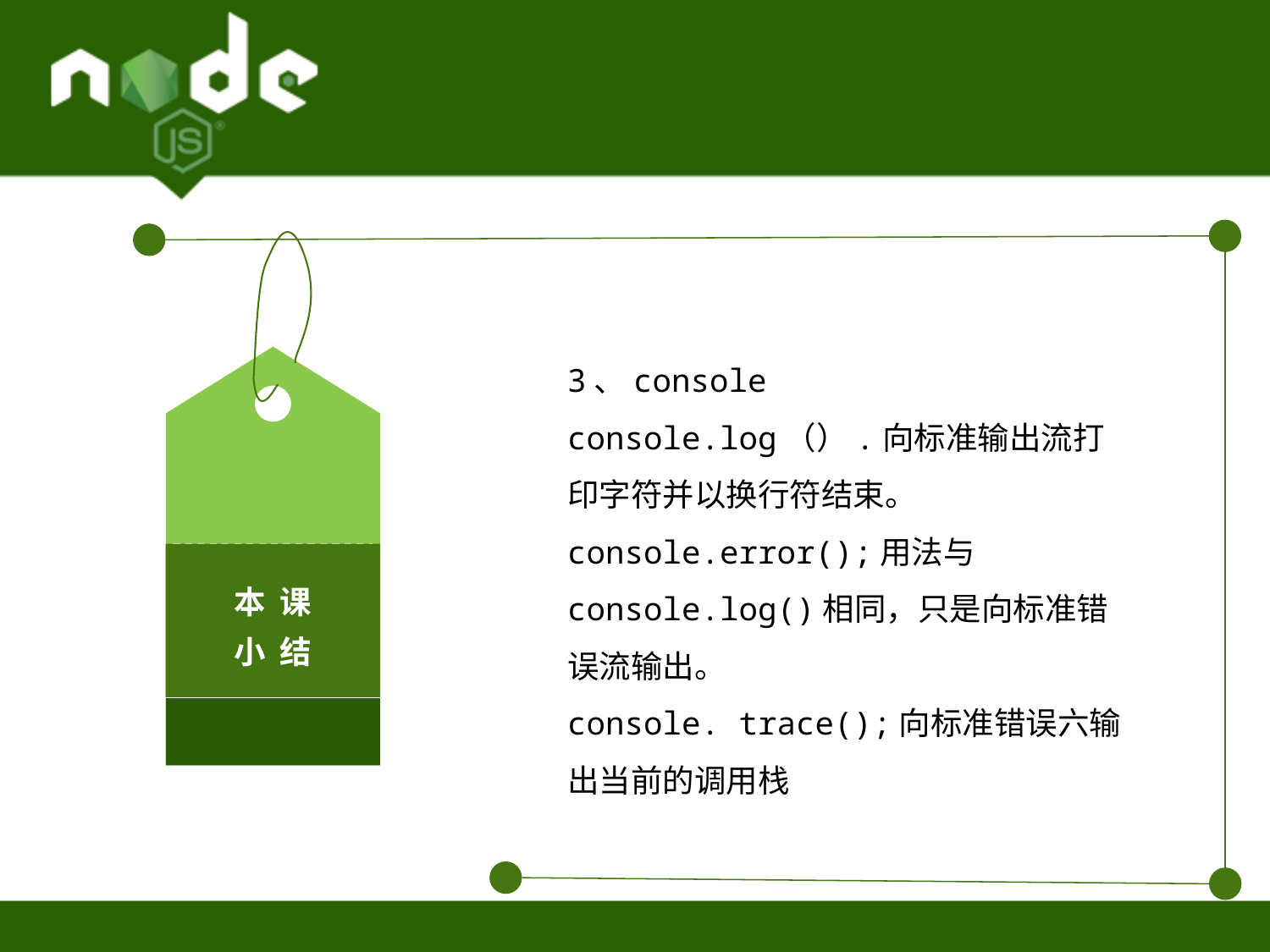

本  课
小  结

3、console
console.log（）.向标准输出流打印字符并以换行符结束。
console.error();用法与console.log()相同，只是向标准错误流输出。
console. trace();向标准错误六输出当前的调用栈